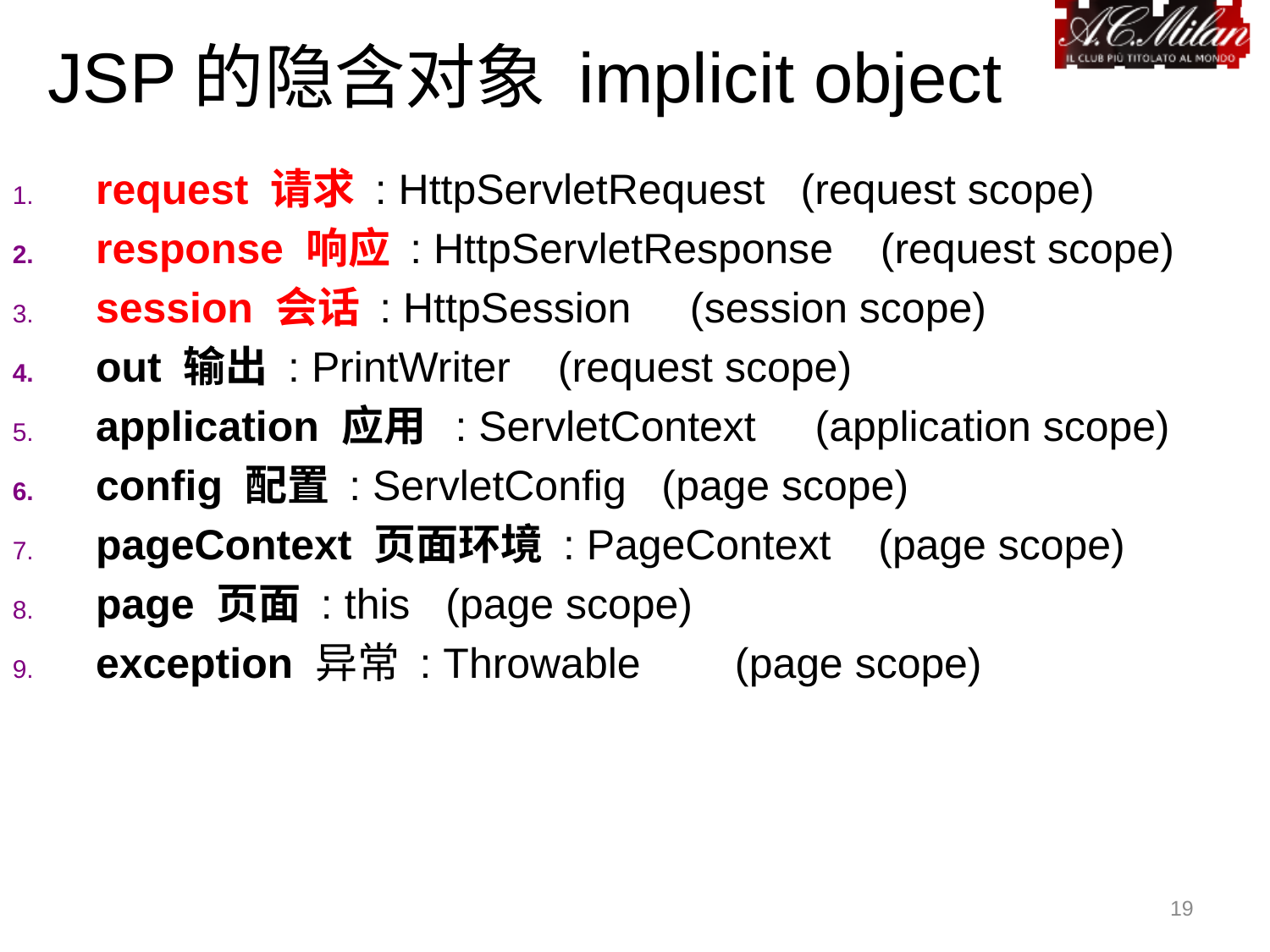

JSP的隐含对象 implicit object
 request 请求 : HttpServletRequest   (request scope)
 response 响应 : HttpServletResponse    (request scope)
 session 会话 : HttpSession     (session scope)
 out 输出 : PrintWriter    (request scope)
 application 应用  : ServletContext     (application scope)
 config 配置 : ServletConfig   (page scope)
 pageContext 页面环境 : PageContext    (page scope)
 page 页面 : this   (page scope)
 exception 异常 : Throwable        (page scope)
19